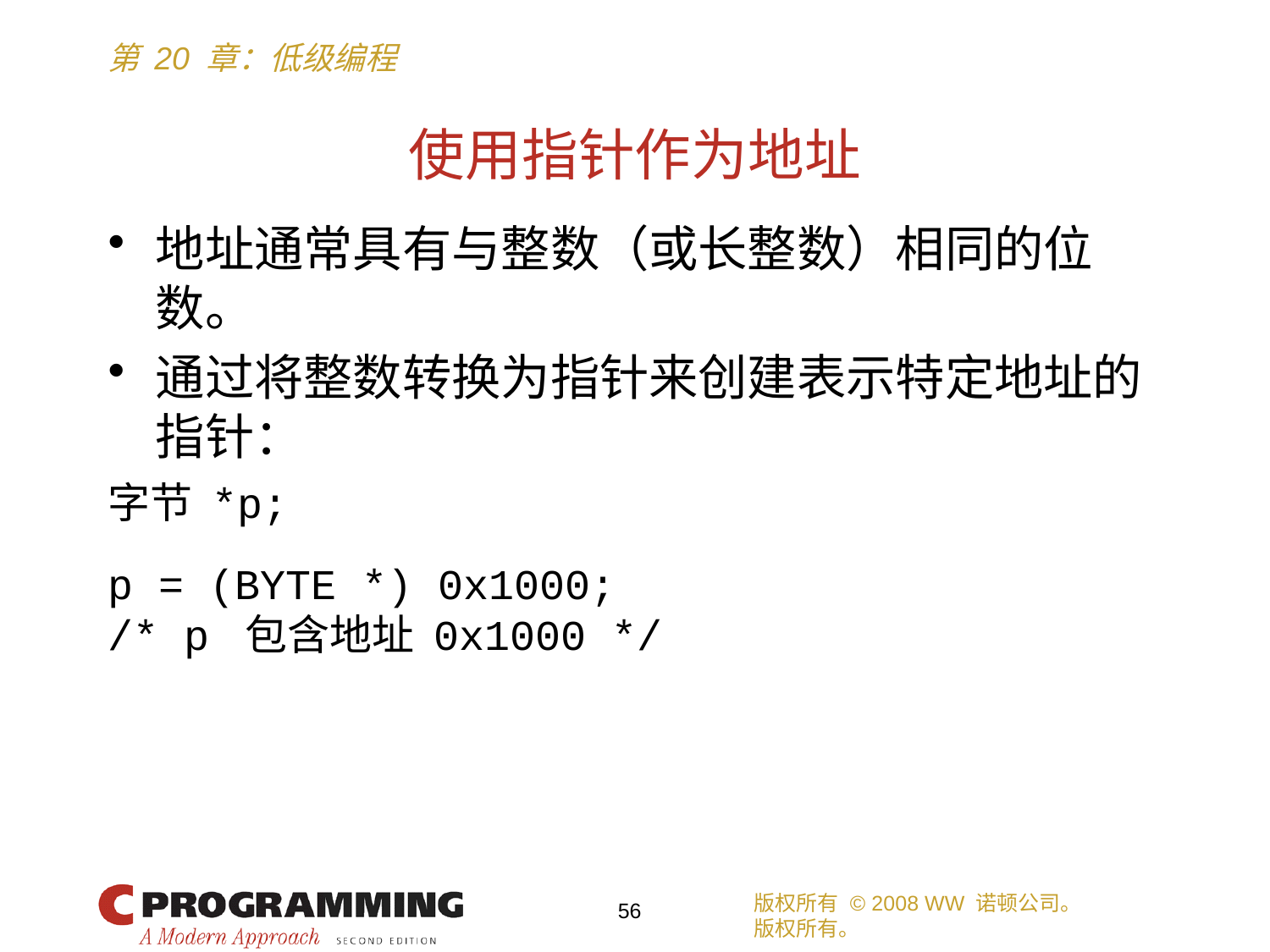

# 使用指针作为地址
地址通常具有与整数（或长整数）相同的位数。
通过将整数转换为指针来创建表示特定地址的指针：
字节 *p;

p = (BYTE *) 0x1000;
/* p 包含地址 0x1000 */

版权所有 © 2008 WW 诺顿公司。
版权所有。
56